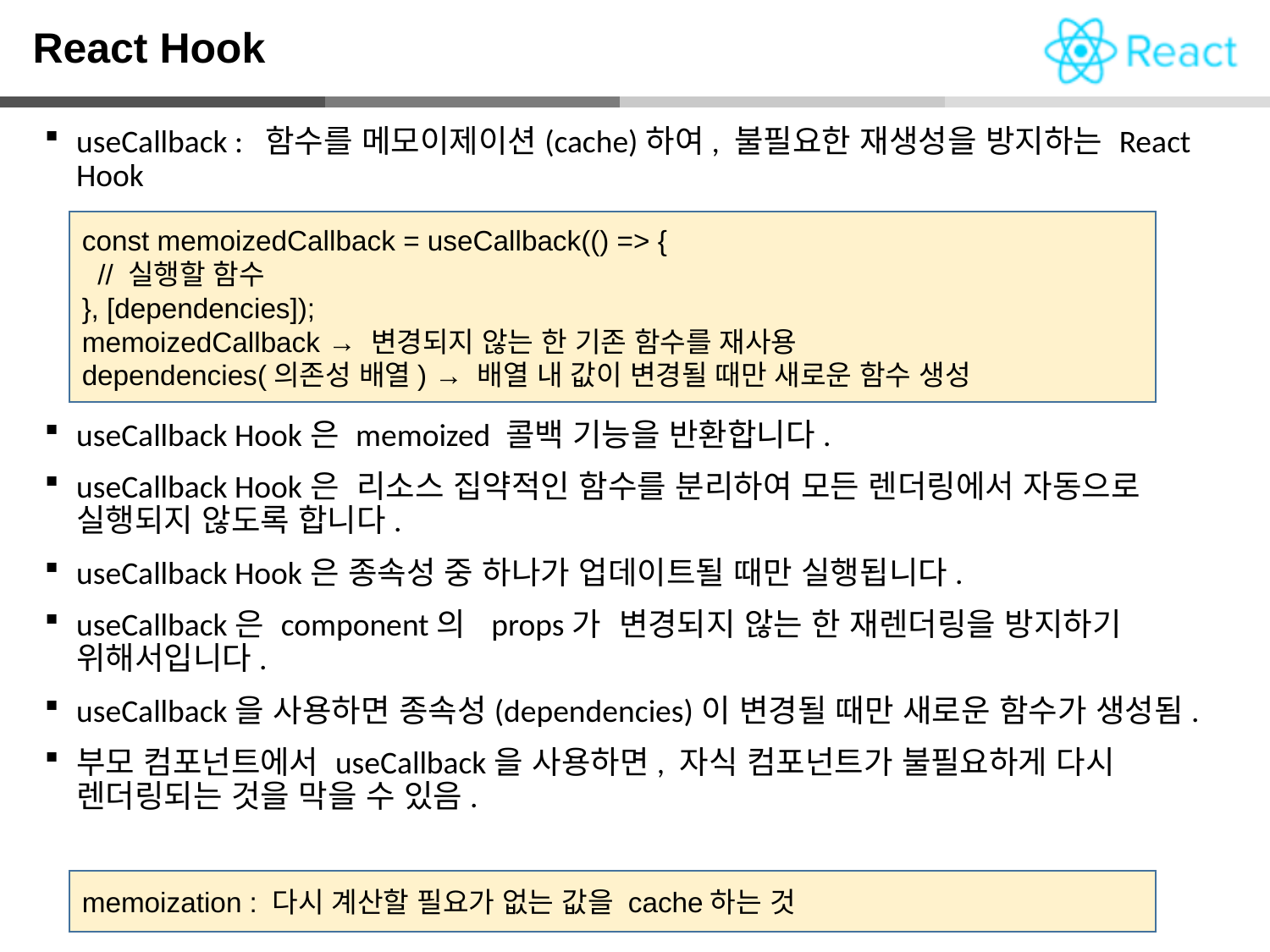

React Hook
useCallback :  함수를 메모이제이션(cache)하여, 불필요한 재생성을 방지하는 React Hook

useCallback Hook은 memoized 콜백 기능을 반환합니다.
useCallback Hook은  리소스 집약적인 함수를 분리하여 모든 렌더링에서 자동으로 실행되지 않도록 합니다.
useCallback Hook은 종속성 중 하나가 업데이트될 때만 실행됩니다.
useCallback은 component의  props가  변경되지 않는 한 재렌더링을 방지하기 위해서입니다.
useCallback을 사용하면 종속성(dependencies)이 변경될 때만 새로운 함수가 생성됨.
부모 컴포넌트에서 useCallback을 사용하면, 자식 컴포넌트가 불필요하게 다시 렌더링되는 것을 막을 수 있음.

const memoizedCallback = useCallback(() => {
  // 실행할 함수
}, [dependencies]);
memoizedCallback → 변경되지 않는 한 기존 함수를 재사용
dependencies(의존성 배열) → 배열 내 값이 변경될 때만 새로운 함수 생성

memoization : 다시 계산할 필요가 없는 값을 cache하는 것